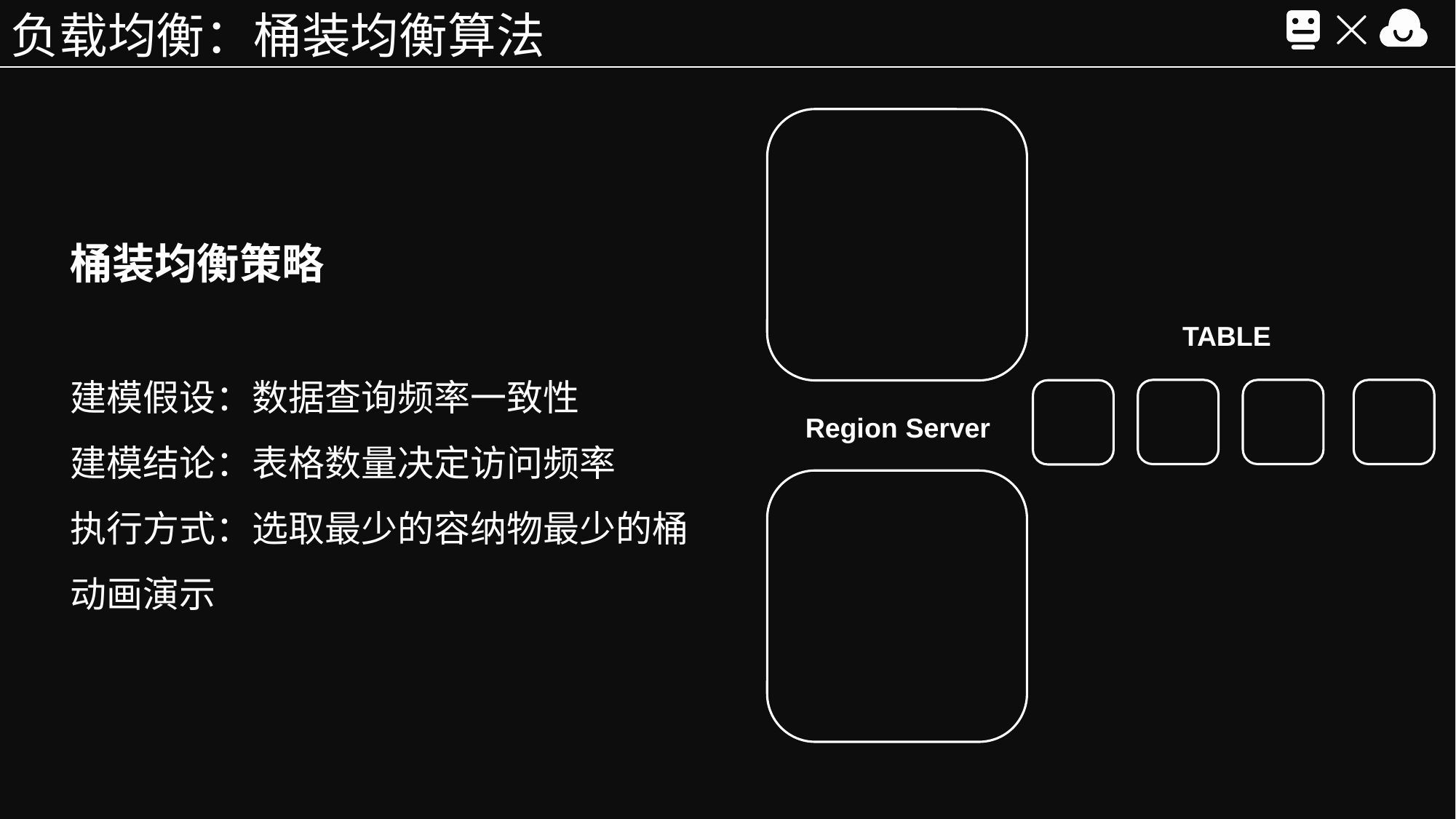

负载均衡：桶装均衡算法

桶装均衡策略

建模假设：数据查询频率一致性
建模结论：表格数量决定访问频率
执行方式：选取最少的容纳物最少的桶
动画演示
TABLE

Region Server